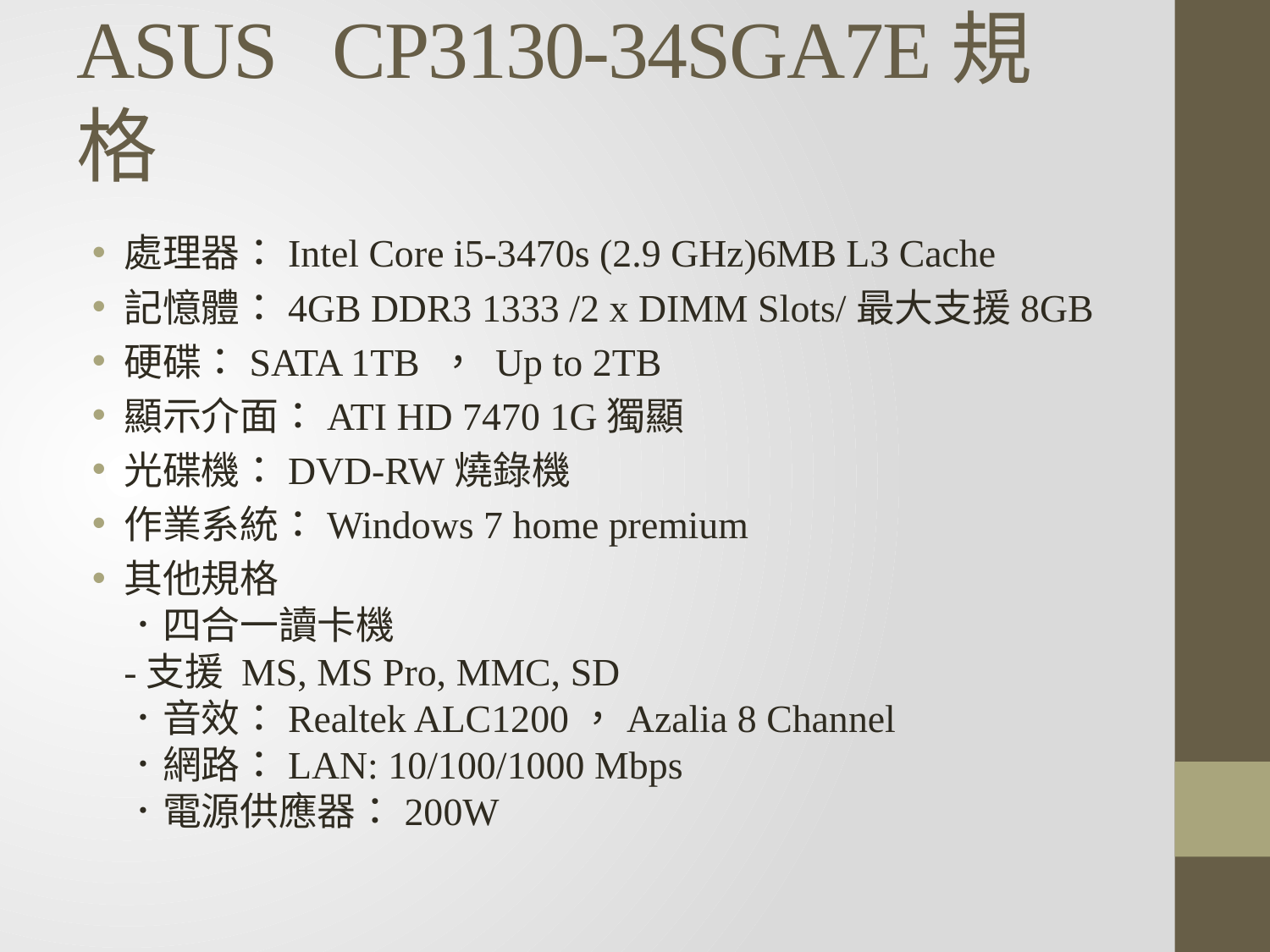

# ASUS   CP3130-34SGA7E規格
處理器：Intel Core i5-3470s (2.9 GHz)6MB L3 Cache
記憶體：4GB DDR3 1333 /2 x DIMM Slots/最大支援8GB
硬碟：SATA 1TB ， Up to 2TB
顯示介面：ATI HD 7470 1G獨顯
光碟機：DVD-RW燒錄機
作業系統：Windows 7 home premium
其他規格 
．四合一讀卡機 
-支援 MS, MS Pro, MMC, SD 
．音效：Realtek ALC1200，Azalia 8 Channel 
．網路：LAN: 10/100/1000 Mbps 
．電源供應器：200W